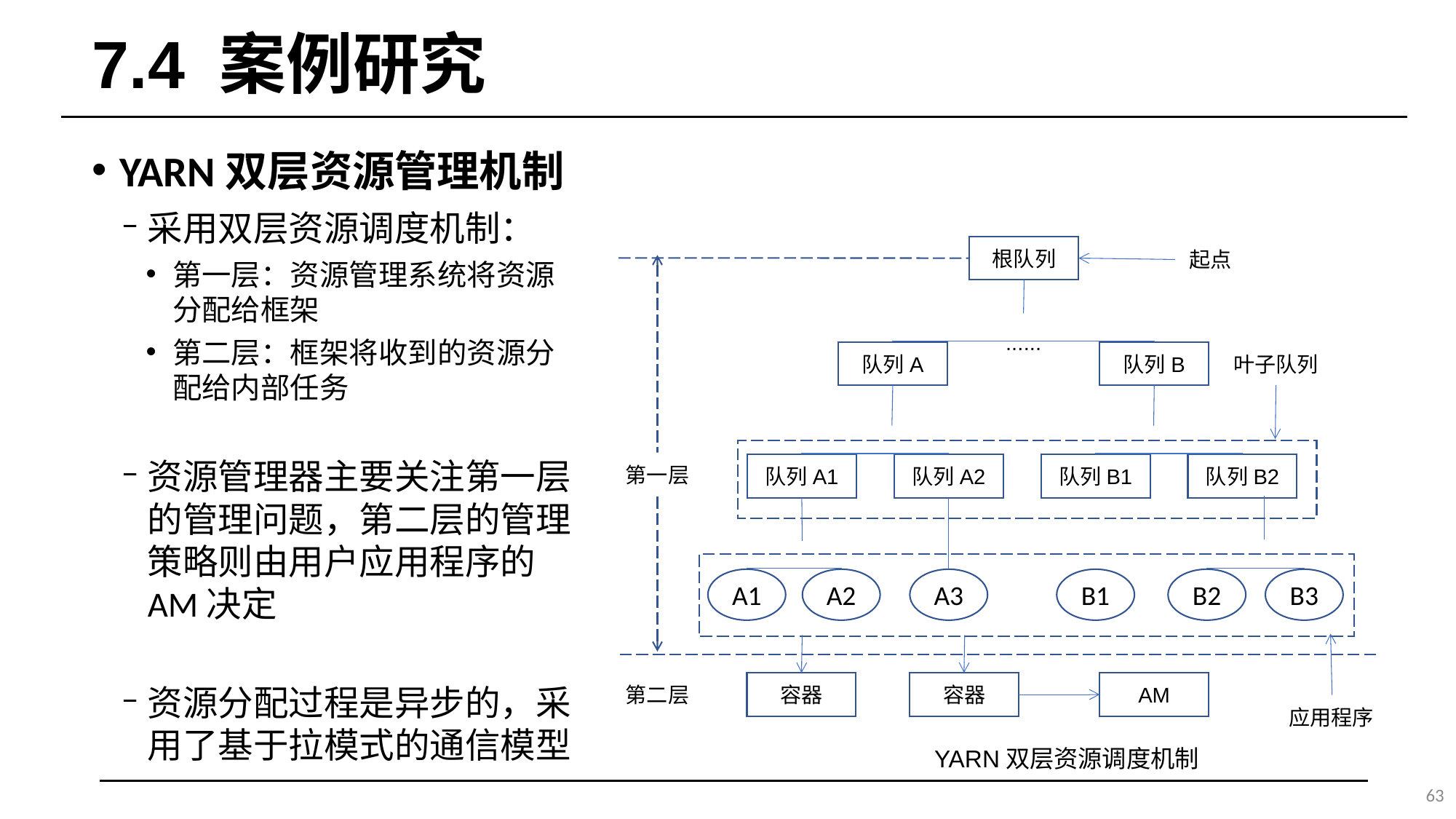

# 7.4 案例研究
YARN双层资源管理机制
采用双层资源调度机制：
第一层：资源管理系统将资源分配给框架
第二层：框架将收到的资源分配给内部任务

资源管理器主要关注第一层的管理问题，第二层的管理策略则由用户应用程序的AM决定

资源分配过程是异步的，采用了基于拉模式的通信模型

根队列
起点
......
叶子队列
队列A
队列B

第一层
队列A1
队列A2
队列B1
队列B2

A1
A2
A3
B1
B2
B3
第二层
容器
容器
AM
应用程序
YARN双层资源调度机制
63